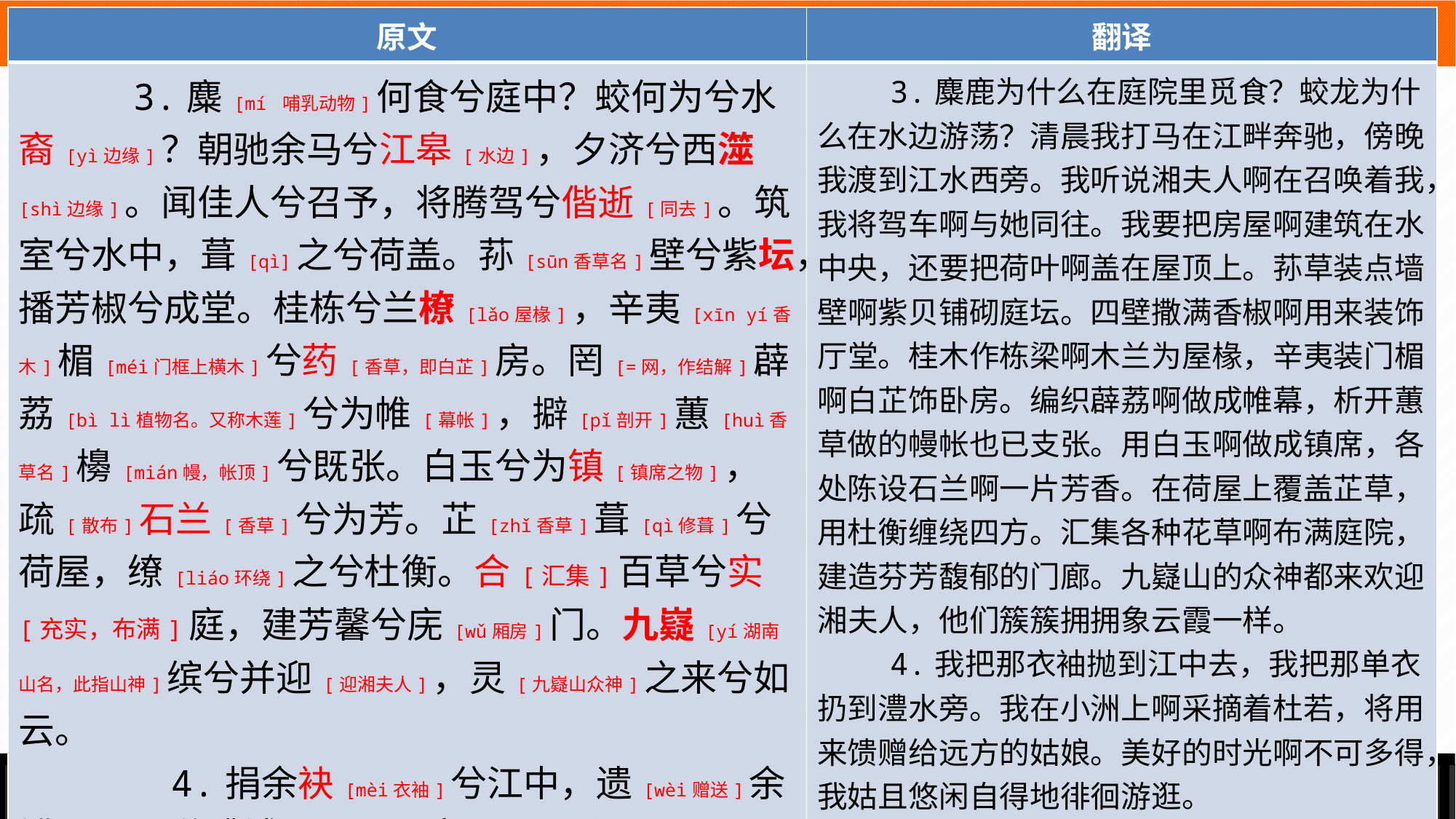

| 原文 | 翻译 |
| --- | --- |
| 3.麋[mí 哺乳动物]何食兮庭中？蛟何为兮水裔[yì边缘]？朝驰余马兮江皋[水边]，夕济兮西澨[shì边缘]。闻佳人兮召予，将腾驾兮偕逝[同去]。筑室兮水中，葺[qì]之兮荷盖。荪[sūn香草名]壁兮紫坛，播芳椒兮成堂。桂栋兮兰橑[lǎo屋椽]，辛夷[xīn yí香木]楣[méi门框上横木]兮药[香草，即白芷]房。罔[=网，作结解]薜荔[bì lì植物名。又称木莲]兮为帷[幕帐]，擗[pǐ剖开]蕙[huì香草名]櫋[mián幔，帐顶]兮既张。白玉兮为镇[镇席之物]，疏[散布]石兰[香草]兮为芳。芷[zhǐ香草]葺[qì修葺]兮荷屋，缭[liáo环绕]之兮杜衡。合[汇集]百草兮实[充实，布满]庭，建芳馨兮庑[wǔ厢房]门。九嶷[yí湖南山名，此指山神]缤兮并迎[迎湘夫人]，灵[九嶷山众神]之来兮如云。 4.捐余袂[mèi衣袖]兮江中，遗[wèi赠送]余褋[dié单衣]兮澧浦[lǐpǔ边]。搴[qiān摘取]汀[tīng水中平地]洲兮杜若[香草]，将以遗[wèi]兮远者。时不可兮骤[一下子]得，聊逍遥兮容与[悠闲自得]。 | 3.麋鹿为什么在庭院里觅食？蛟龙为什么在水边游荡？清晨我打马在江畔奔驰，傍晚我渡到江水西旁。我听说湘夫人啊在召唤着我，我将驾车啊与她同往。我要把房屋啊建筑在水中央，还要把荷叶啊盖在屋顶上。荪草装点墙壁啊紫贝铺砌庭坛。四壁撒满香椒啊用来装饰厅堂。桂木作栋梁啊木兰为屋椽，辛夷装门楣啊白芷饰卧房。编织薜荔啊做成帷幕，析开蕙草做的幔帐也已支张。用白玉啊做成镇席，各处陈设石兰啊一片芳香。在荷屋上覆盖芷草，用杜衡缠绕四方。汇集各种花草啊布满庭院，建造芬芳馥郁的门廊。九嶷山的众神都来欢迎湘夫人，他们簇簇拥拥象云霞一样。 4.我把那衣袖抛到江中去，我把那单衣扔到澧水旁。我在小洲上啊采摘着杜若，将用来馈赠给远方的姑娘。美好的时光啊不可多得，我姑且悠闲自得地徘徊游逛。 |